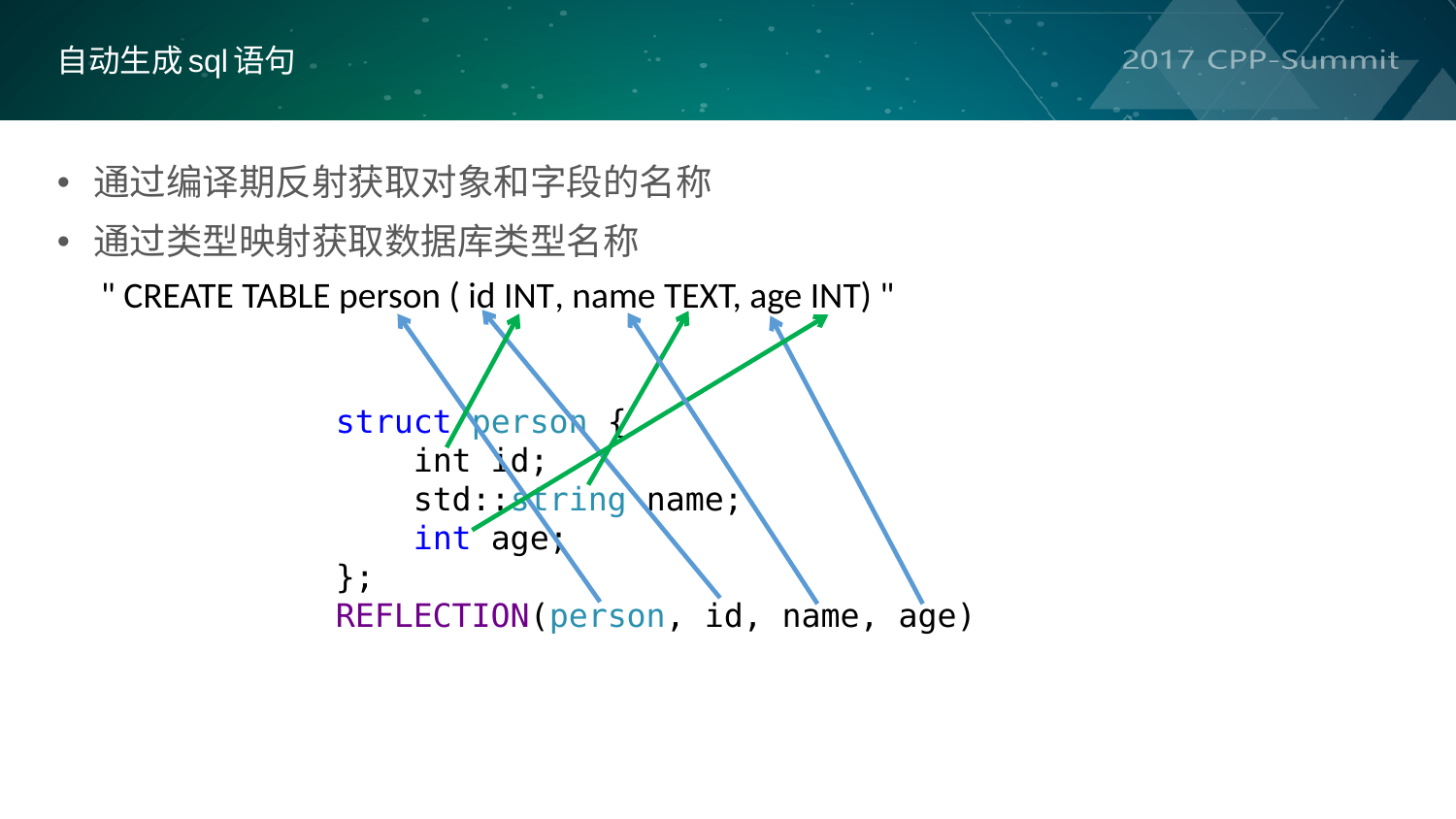

自动生成sql语句
通过编译期反射获取对象和字段的名称
通过类型映射获取数据库类型名称
" CREATE TABLE person ( id INT, name TEXT, age INT) "
struct person {
    int id;
    std::string name;
    int age;
};
REFLECTION(person, id, name, age)